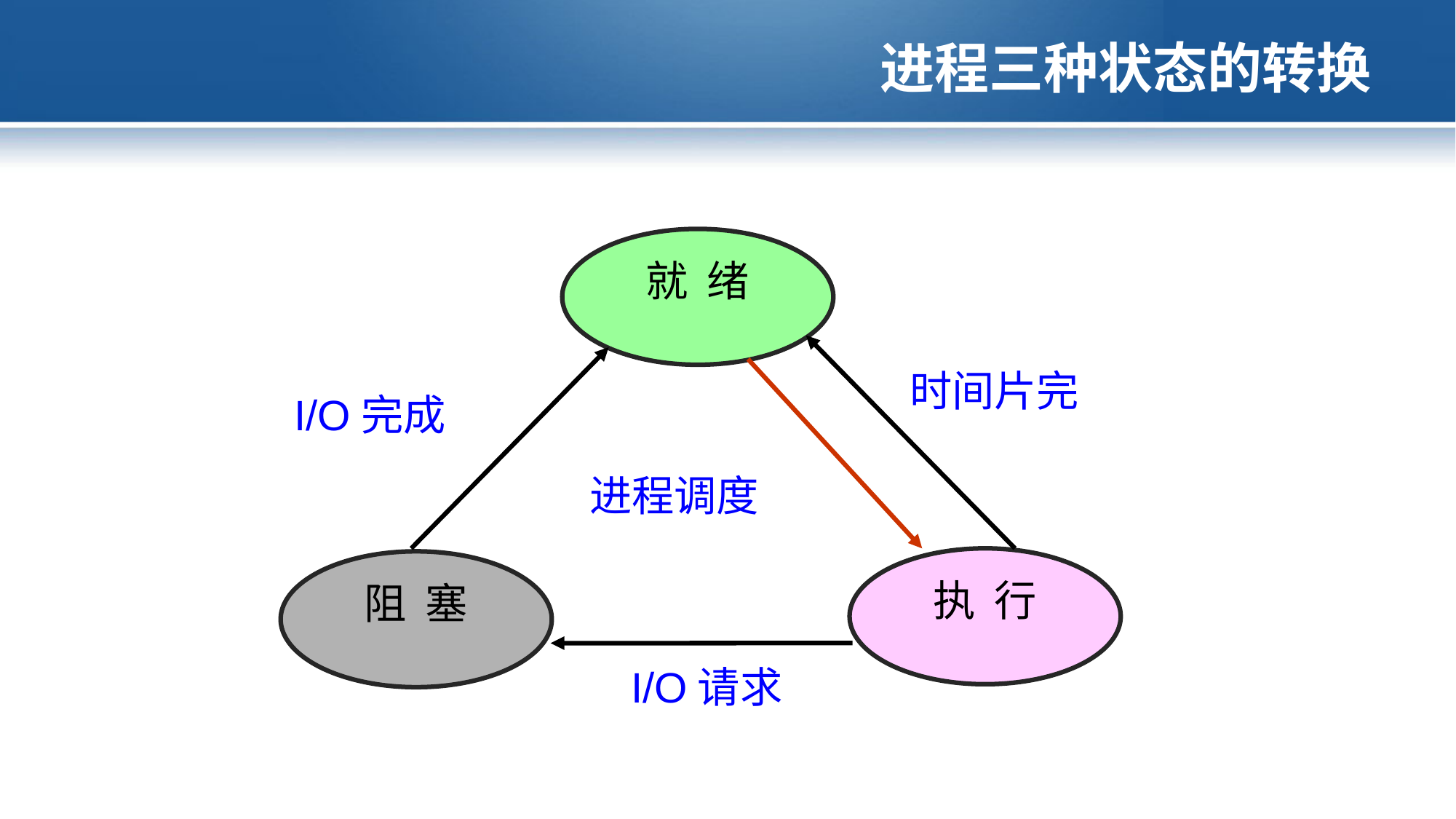

# 进程三种状态的转换
就  绪

时间片完
I/O完成
进程调度
执  行
阻  塞

I/O请求